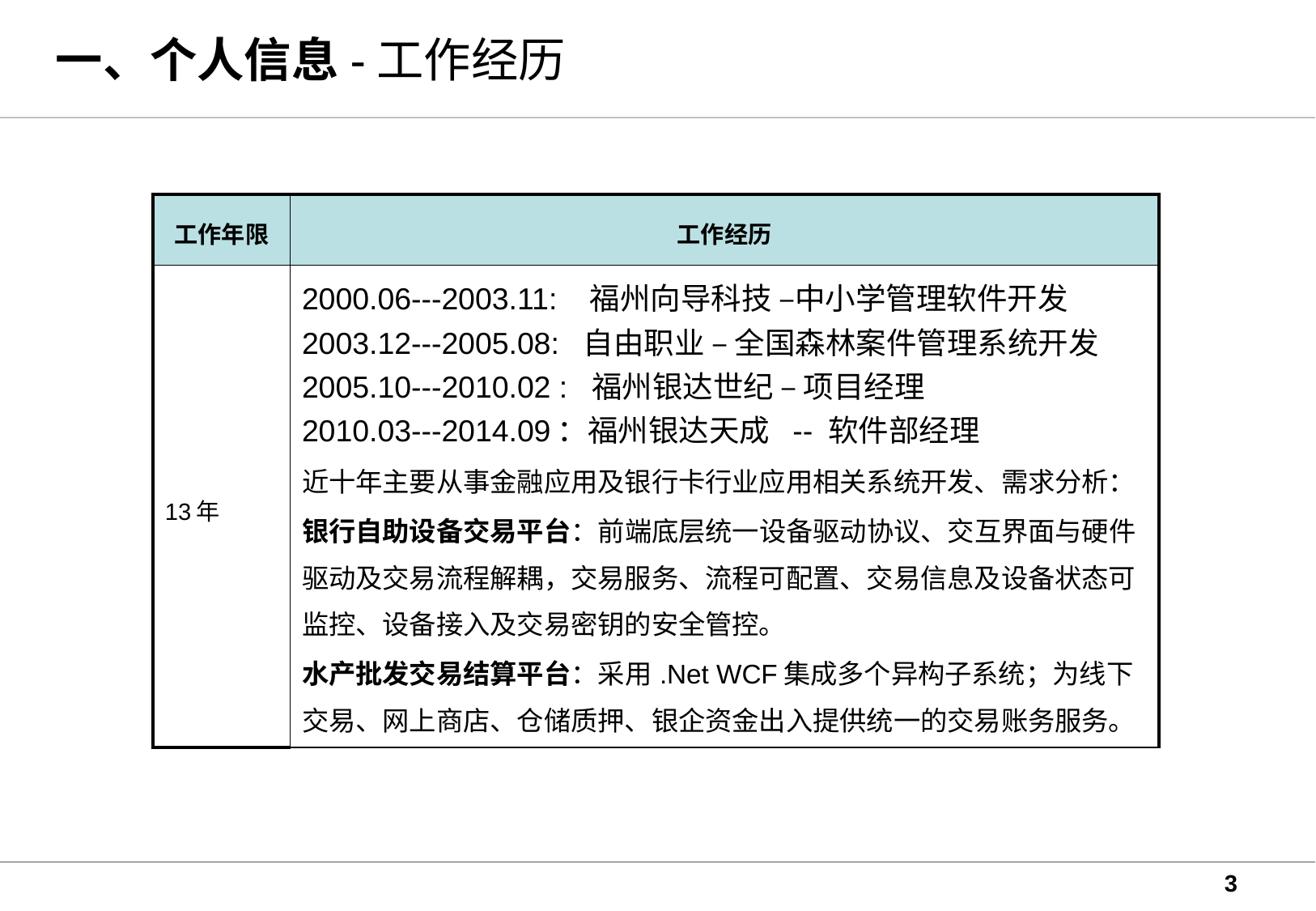

# 一、个人信息-工作经历
| 工作年限 | 工作经历 |
| --- | --- |
| 13年 | 2000.06---2003.11:   福州向导科技 –中小学管理软件开发 2003.12---2005.08:  自由职业 – 全国森林案件管理系统开发 2005.10---2010.02 : 福州银达世纪 – 项目经理 2010.03---2014.09：福州银达天成 -- 软件部经理 近十年主要从事金融应用及银行卡行业应用相关系统开发、需求分析： 银行自助设备交易平台：前端底层统一设备驱动协议、交互界面与硬件驱动及交易流程解耦，交易服务、流程可配置、交易信息及设备状态可监控、设备接入及交易密钥的安全管控。 水产批发交易结算平台：采用.Net WCF集成多个异构子系统；为线下交易、网上商店、仓储质押、银企资金出入提供统一的交易账务服务。 |
3